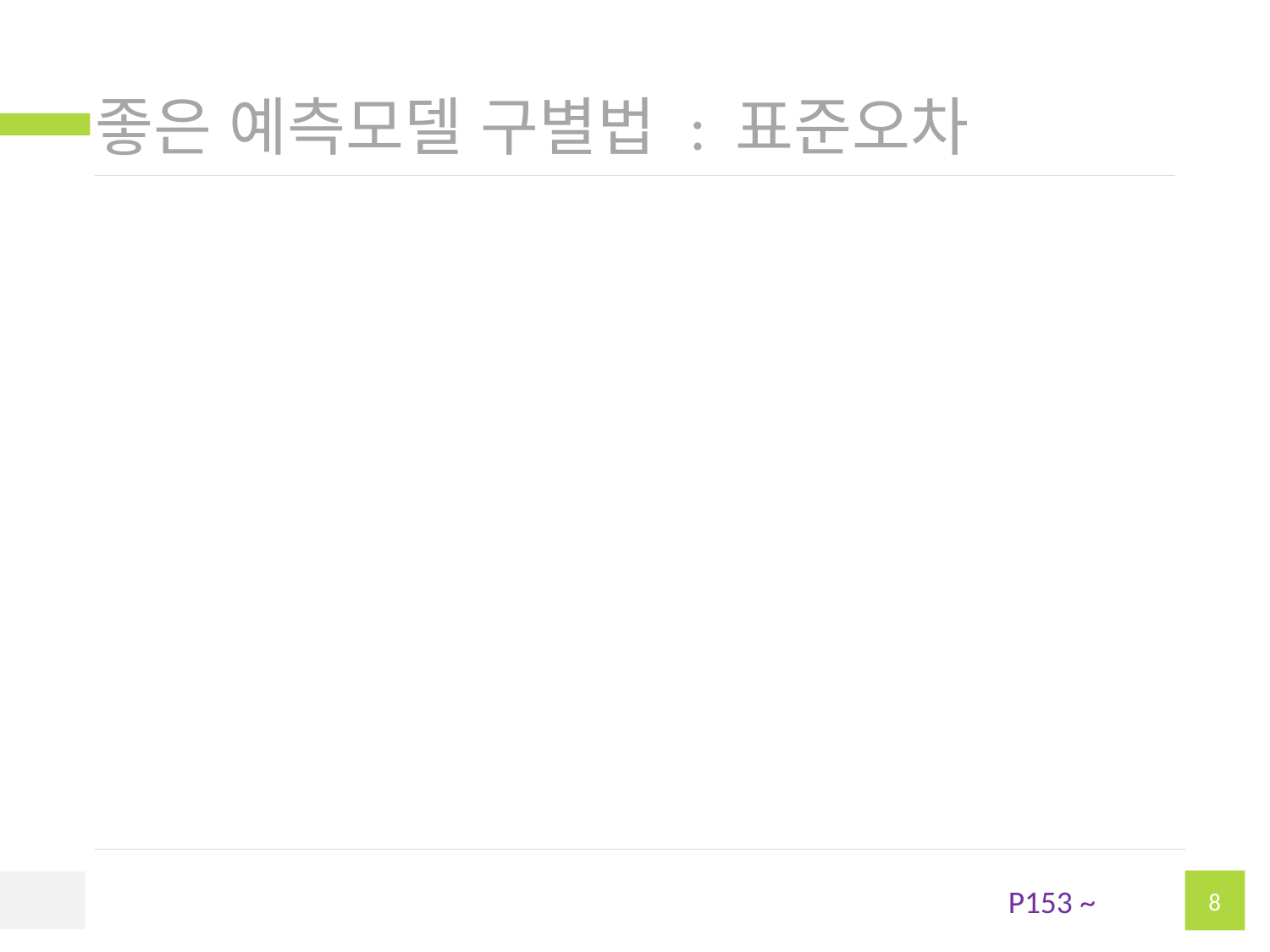

# 좋은 예측모델 구별법 : 표준오차

P153 ~